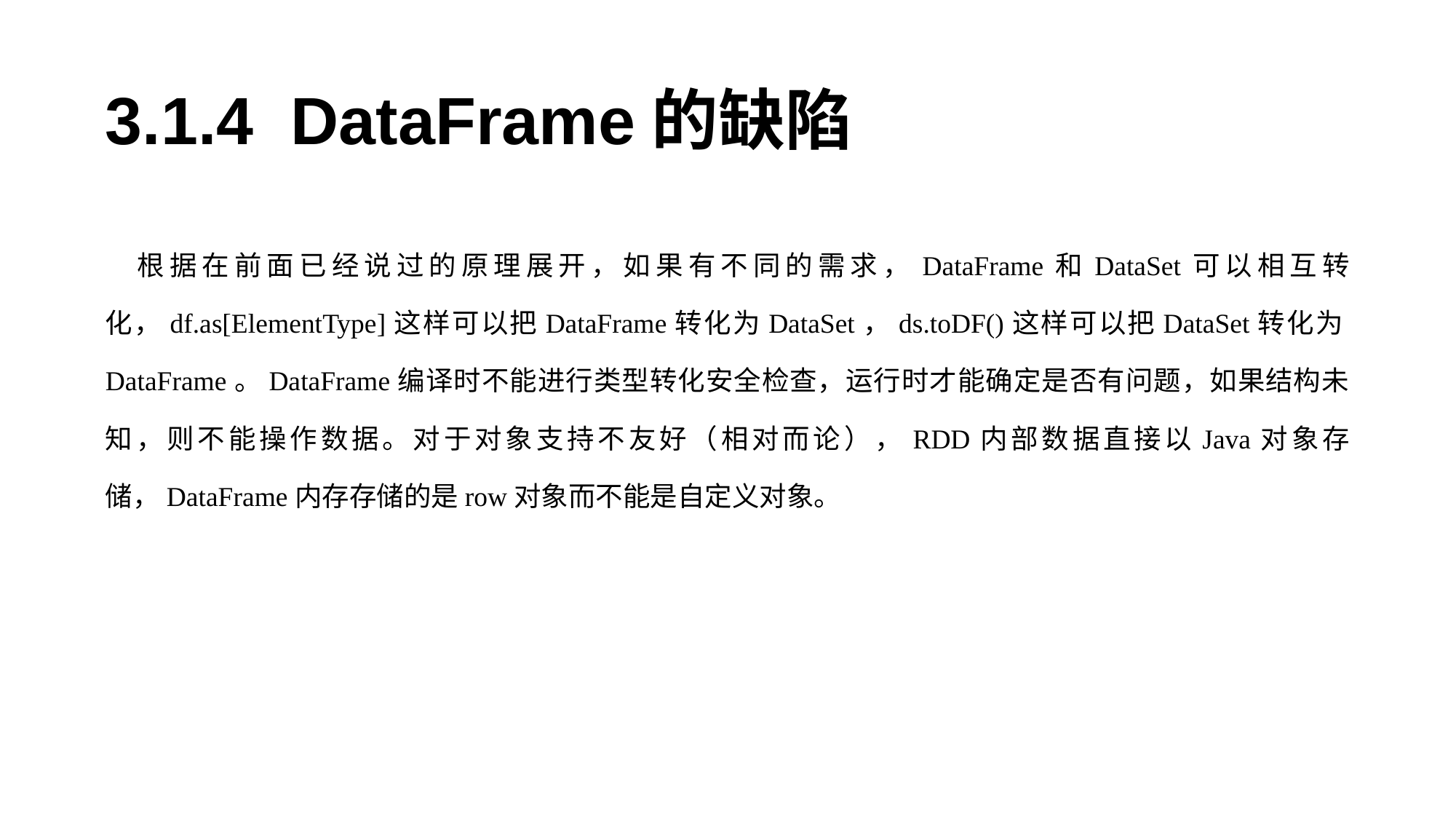

# 3.1.4  DataFrame的缺陷
根据在前面已经说过的原理展开，如果有不同的需求，DataFrame和DataSet可以相互转化，df.as[ElementType]这样可以把DataFrame转化为DataSet，ds.toDF()这样可以把DataSet转化为DataFrame。DataFrame编译时不能进行类型转化安全检查，运行时才能确定是否有问题，如果结构未知，则不能操作数据。对于对象支持不友好（相对而论），RDD内部数据直接以Java对象存储，DataFrame内存存储的是row对象而不能是自定义对象。